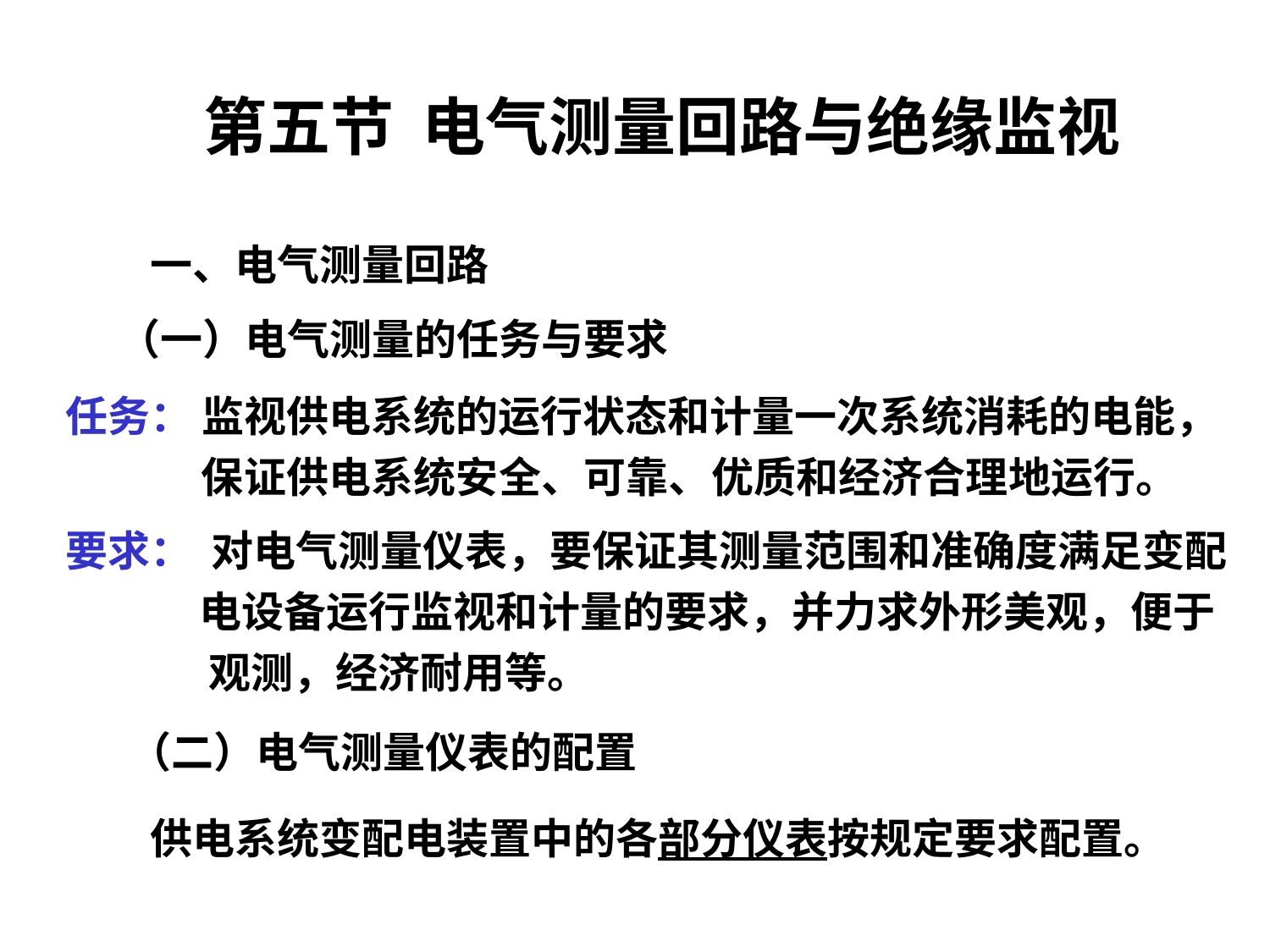

# 第五节  电气测量回路与绝缘监视
一、电气测量回路
（一）电气测量的任务与要求
任务： 监视供电系统的运行状态和计量一次系统消耗的电能，
             保证供电系统安全、可靠、优质和经济合理地运行。
要求：  对电气测量仪表，要保证其测量范围和准确度满足变配
             电设备运行监视和计量的要求，并力求外形美观，便于
              观测，经济耐用等。
（二）电气测量仪表的配置
供电系统变配电装置中的各部分仪表按规定要求配置。